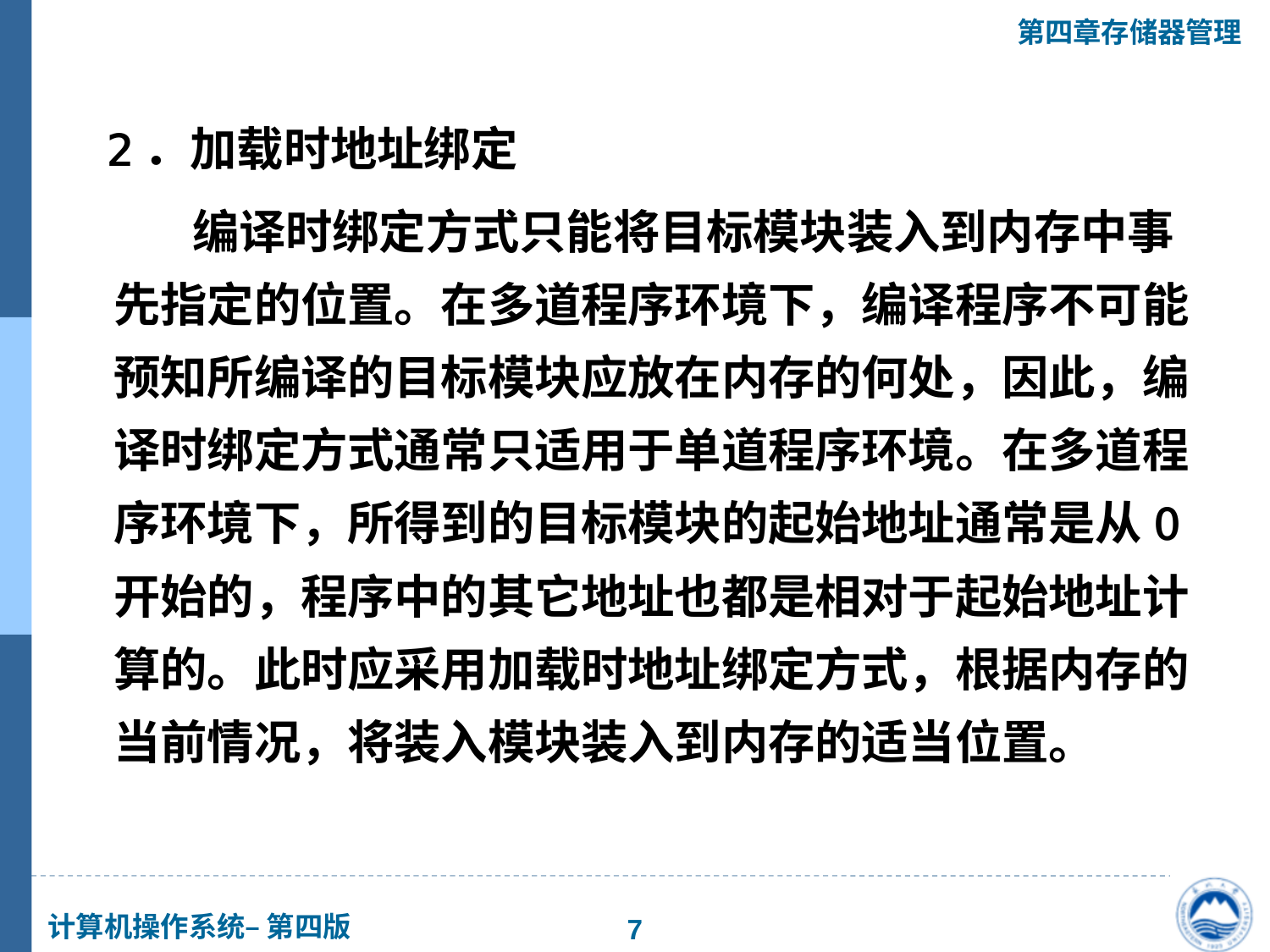

2．加载时地址绑定
　　  编译时绑定方式只能将目标模块装入到内存中事先指定的位置。在多道程序环境下，编译程序不可能预知所编译的目标模块应放在内存的何处，因此，编译时绑定方式通常只适用于单道程序环境。在多道程序环境下，所得到的目标模块的起始地址通常是从0开始的，程序中的其它地址也都是相对于起始地址计算的。此时应采用加载时地址绑定方式，根据内存的当前情况，将装入模块装入到内存的适当位置。